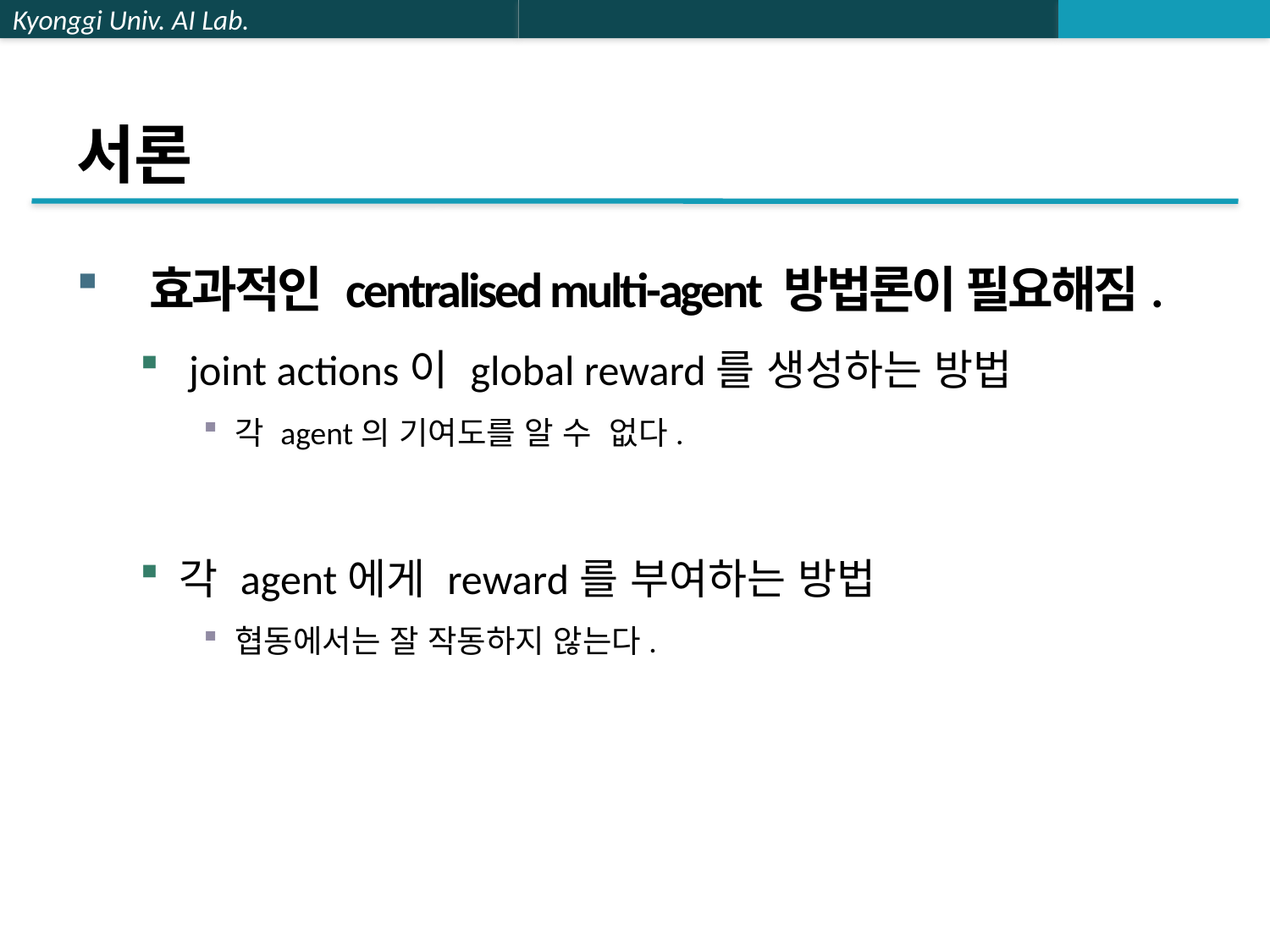

# 서론
 효과적인 centralised multi-agent 방법론이 필요해짐.
 joint actions이 global reward를 생성하는 방법
각 agent의 기여도를 알 수  없다.

각 agent에게 reward를 부여하는 방법
협동에서는 잘 작동하지 않는다.